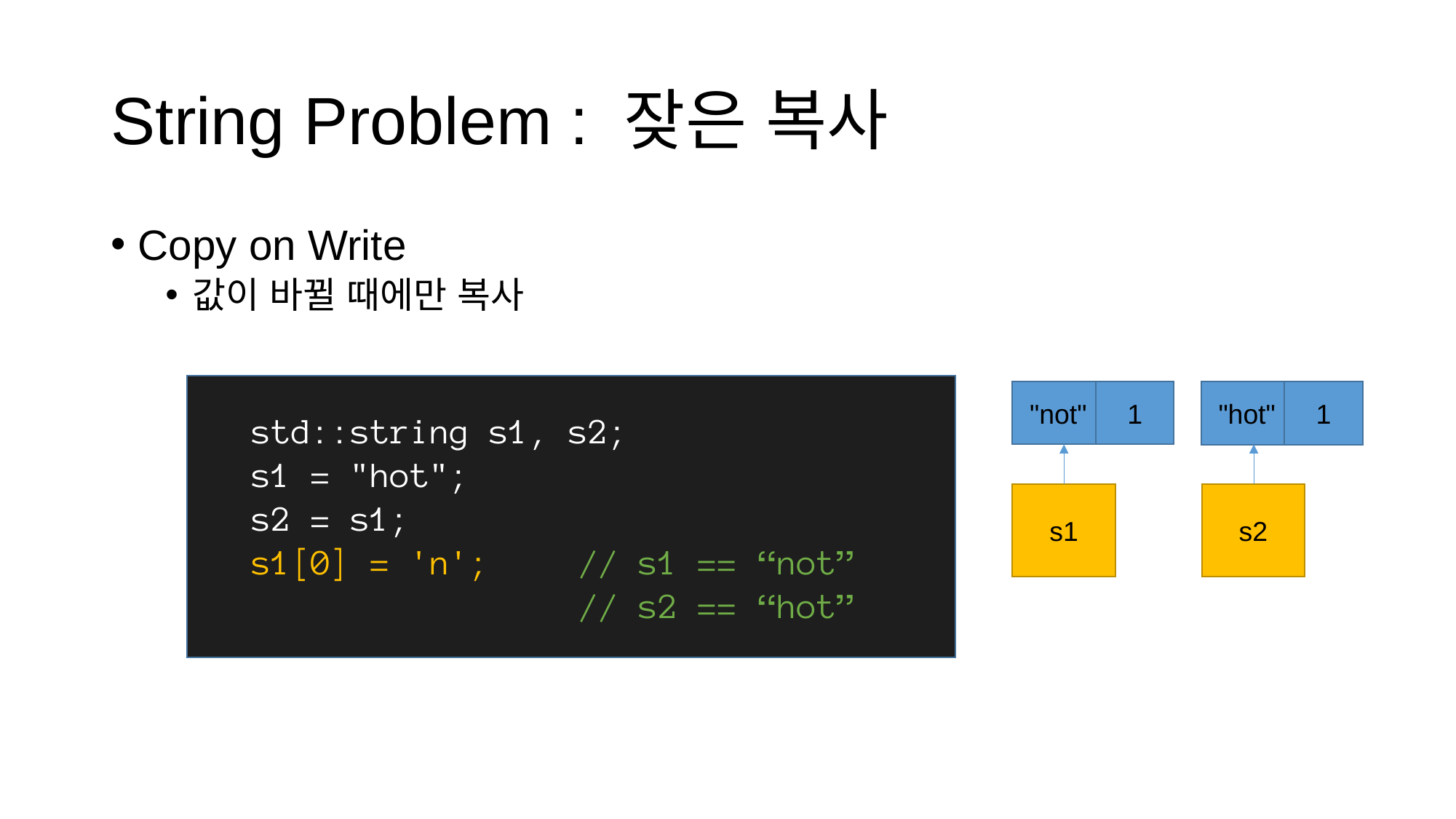

# String Problem : 잦은 복사
Copy on Write
값이 바뀔 때에만 복사

std::string s1, s2;
s1 = "hot";
s2 = s1;
s1[0] = 'n'; 	// s1 == “not”
			// s2 == “hot”
"not"
1
"hot"
1
s2
s1